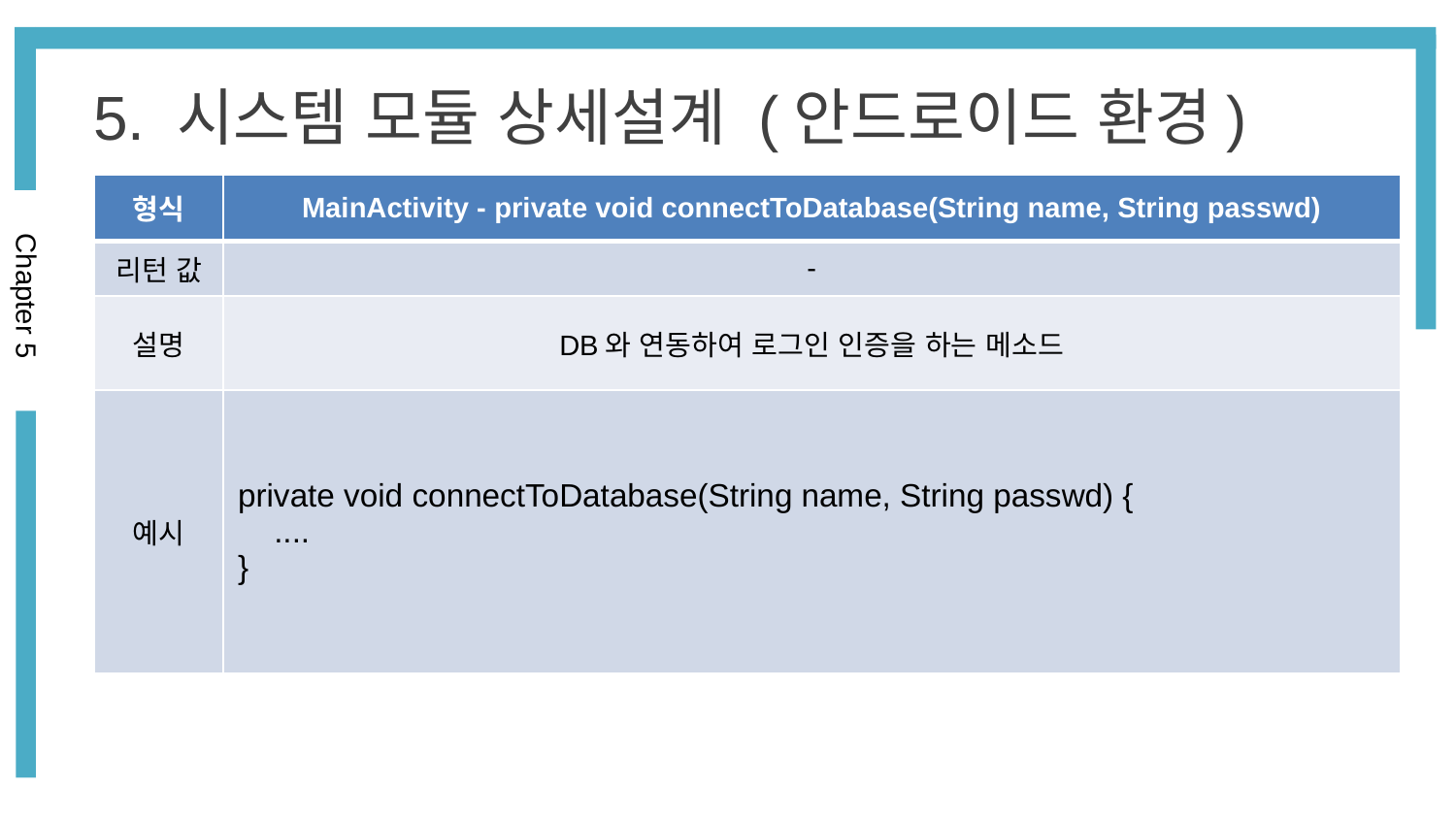

5. 시스템 모듈 상세설계 (안드로이드 환경)

| 형식 | MainActivity - private void connectToDatabase(String name, String passwd) |
| --- | --- |
| 리턴 값 | - |
| 설명 | DB와 연동하여 로그인 인증을 하는 메소드 |
| 예시 | private void connectToDatabase(String name, String passwd) { .... } |
Chapter 5